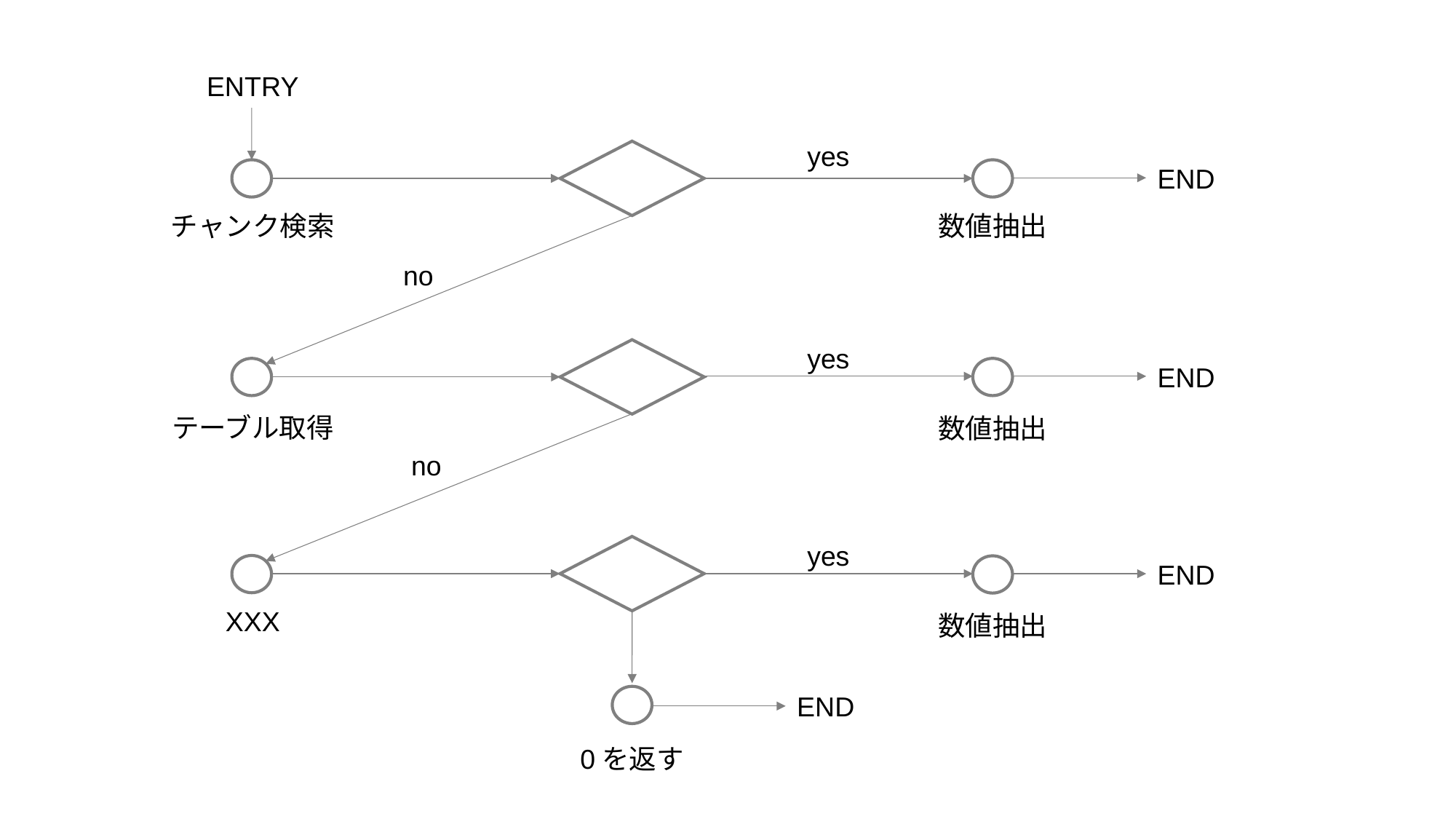

ENTRY
yes

END

チャンク検索
数値抽出
no
yes

END

テーブル取得
数値抽出
no
yes

END

XXX
数値抽出
END

0を返す